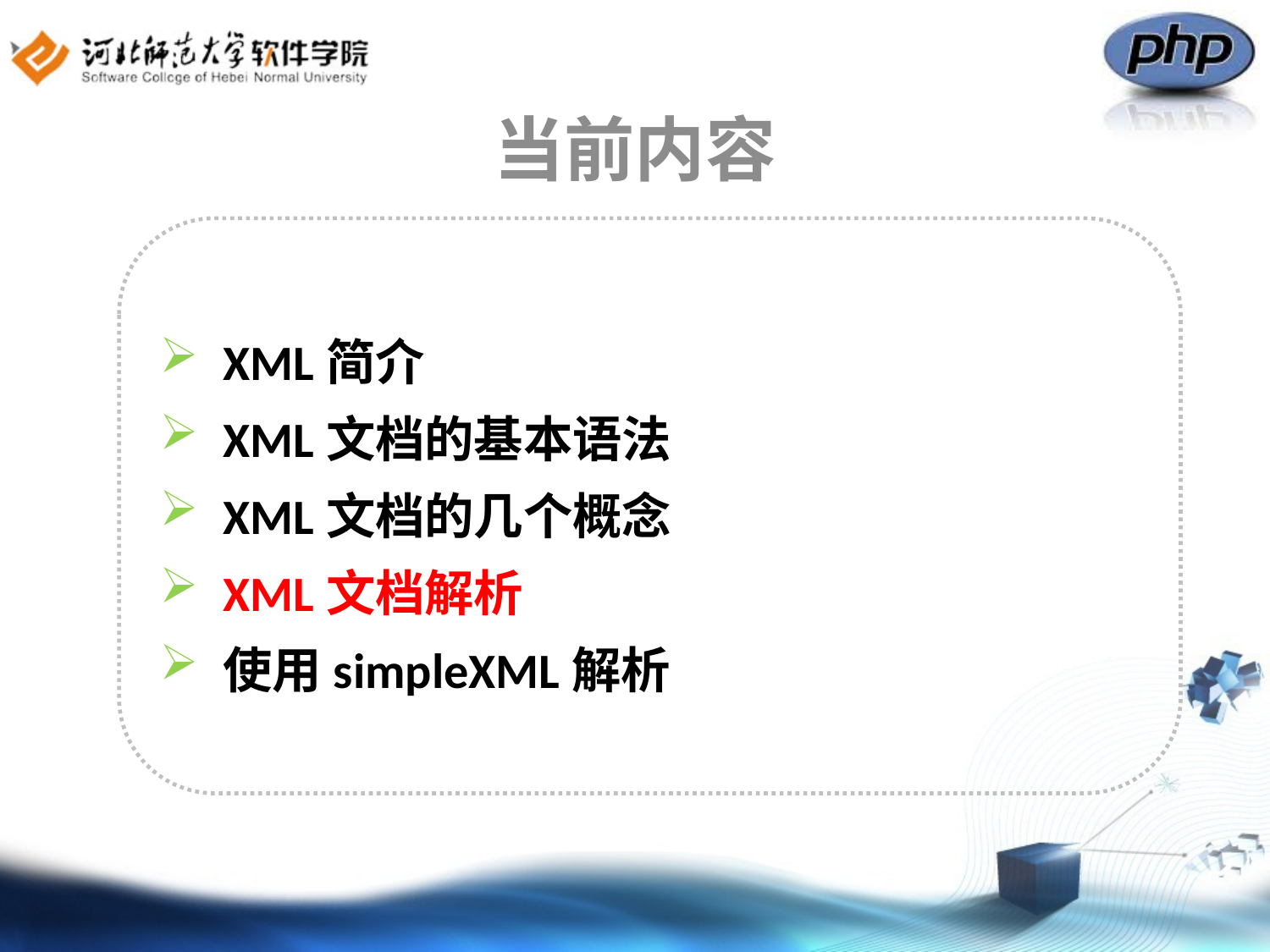

# 当前内容
XML简介
XML文档的基本语法
XML文档的几个概念
XML文档解析
使用simpleXML解析